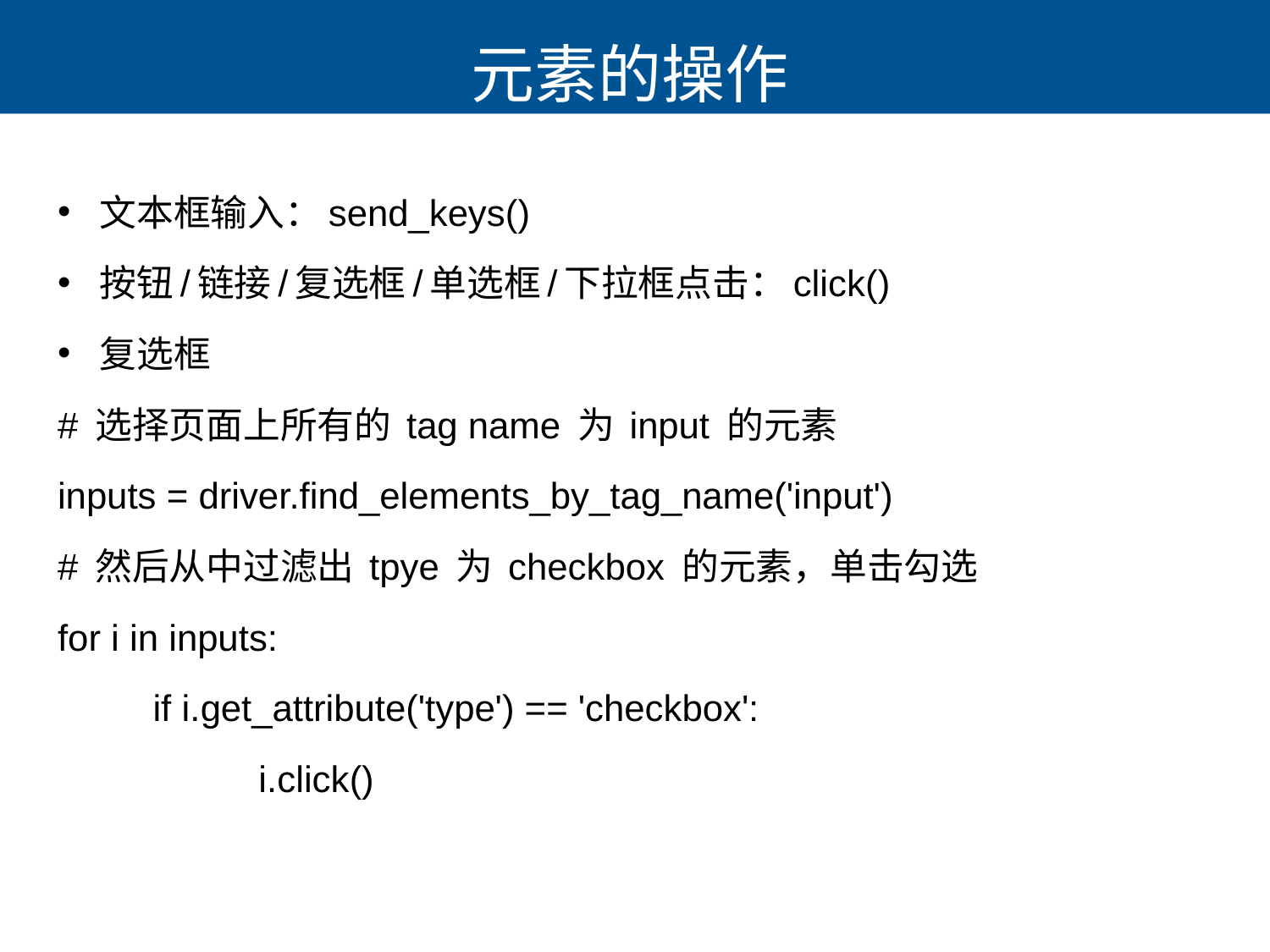

# 元素的操作
文本框输入：send_keys()
按钮/链接/复选框/单选框/下拉框点击：click()
复选框
# 选择页面上所有的 tag name 为 input 的元素
inputs = driver.find_elements_by_tag_name('input')
# 然后从中过滤出 tpye 为 checkbox 的元素，单击勾选
for i in inputs:
	if i.get_attribute('type') == 'checkbox':
		 i.click()